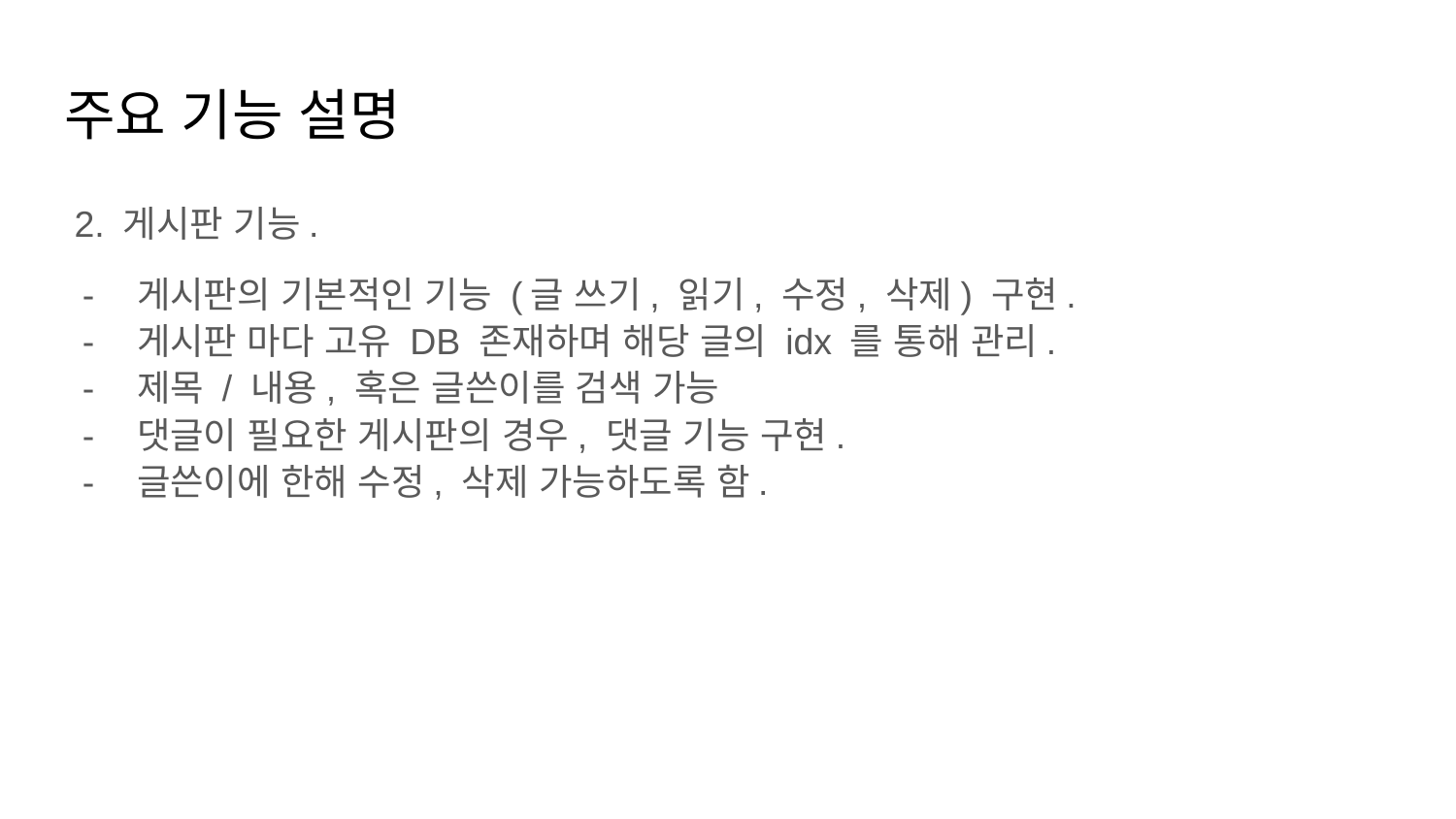

# 주요 기능 설명
 2. 게시판 기능.
게시판의 기본적인 기능 (글 쓰기, 읽기, 수정, 삭제) 구현.
게시판 마다 고유 DB 존재하며 해당 글의 idx 를 통해 관리.
제목 / 내용, 혹은 글쓴이를 검색 가능
댓글이 필요한 게시판의 경우, 댓글 기능 구현.
글쓴이에 한해 수정, 삭제 가능하도록 함.